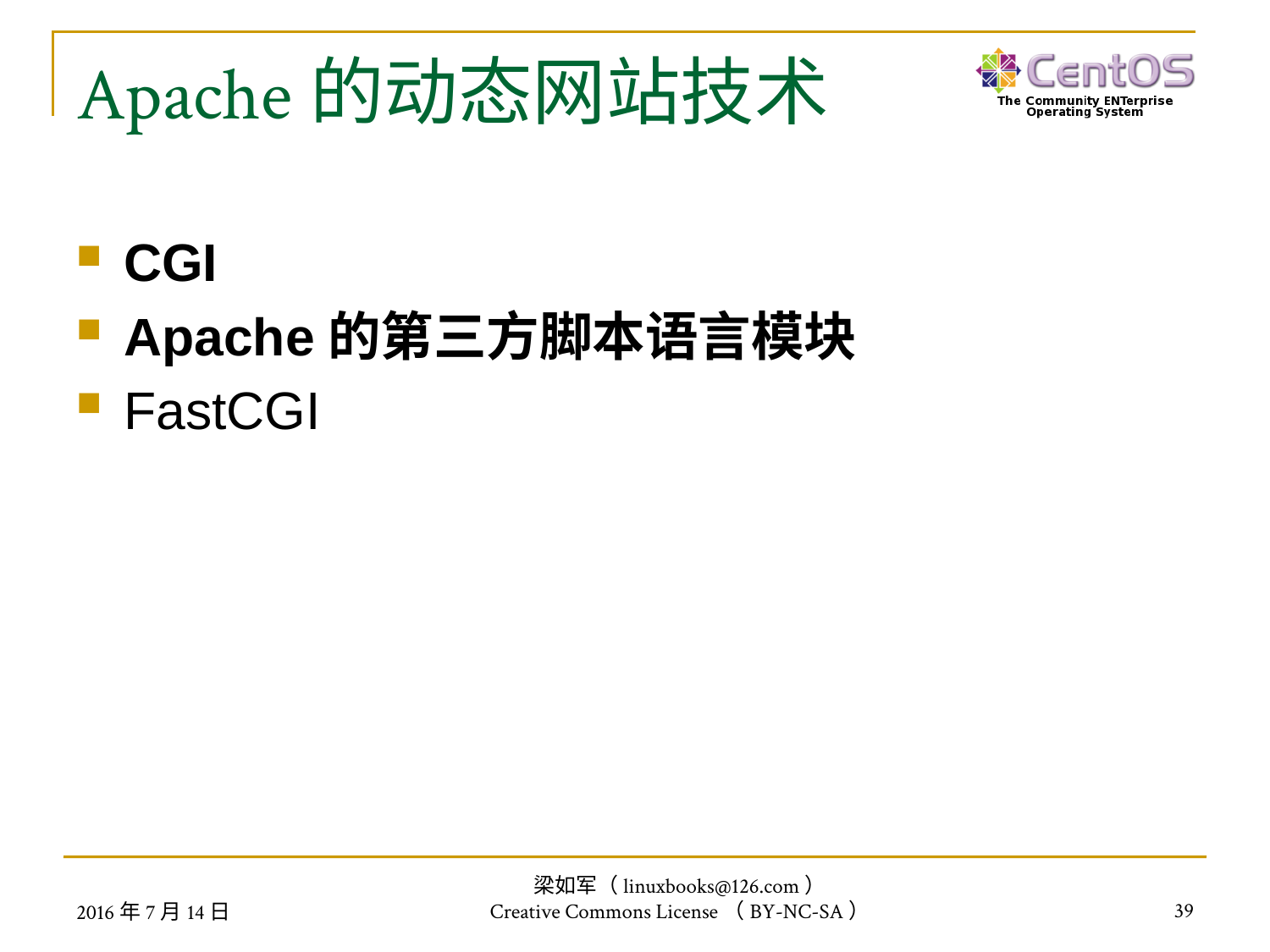

# Apache的动态网站技术
CGI
Apache的第三方脚本语言模块
FastCGI
梁如军（linuxbooks@126.com）
Creative Commons License（BY-NC-SA）
2016年7月14日
39